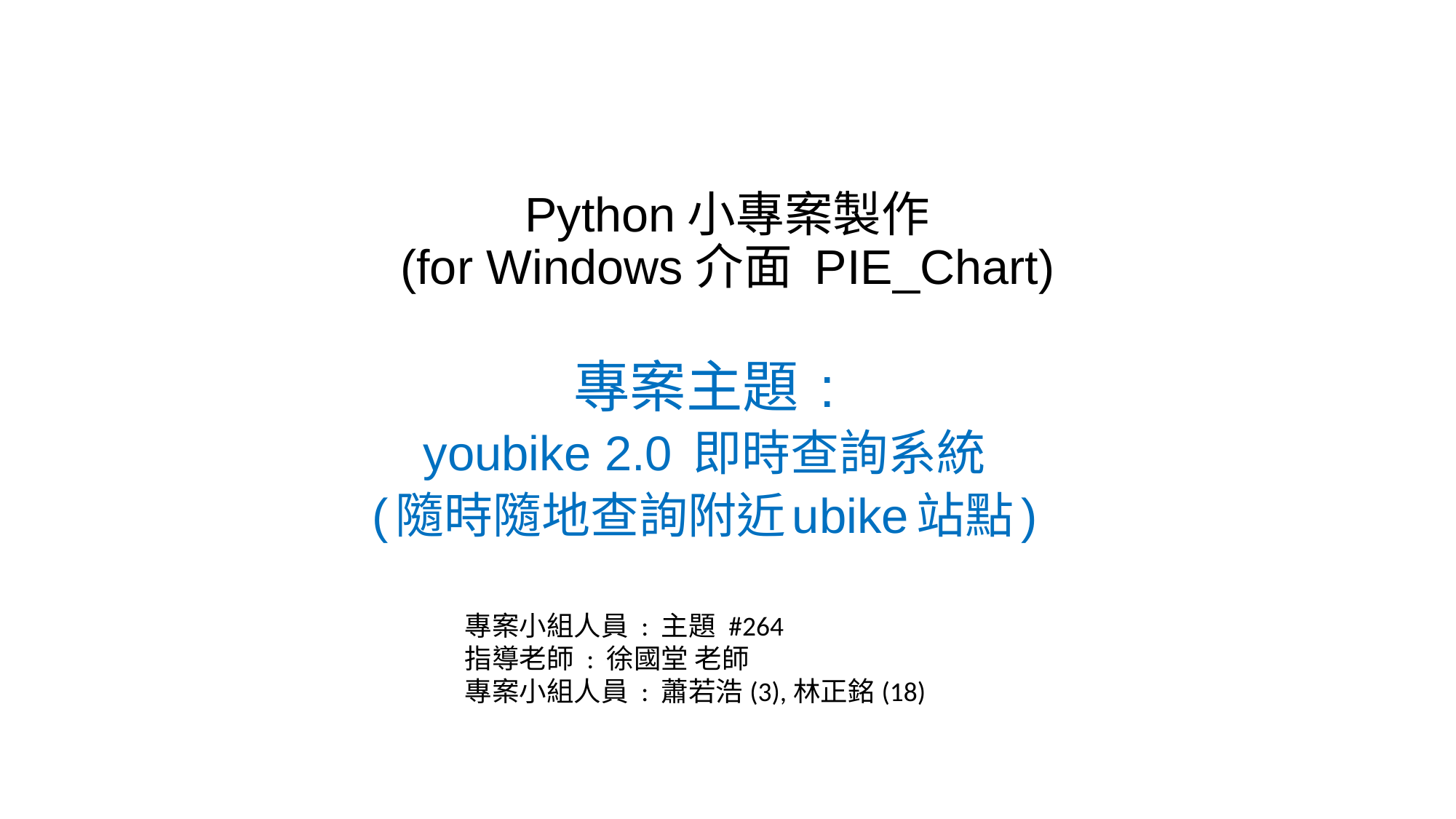

# Python小專案製作 (for Windows介面 PIE_Chart)
專案主題 :
youbike 2.0 即時查詢系統
(隨時隨地查詢附近ubike站點)
專案小組人員 : 主題 #264
指導老師 : 徐國堂 老師
專案小組人員 : 蕭若浩(3),林正銘(18)